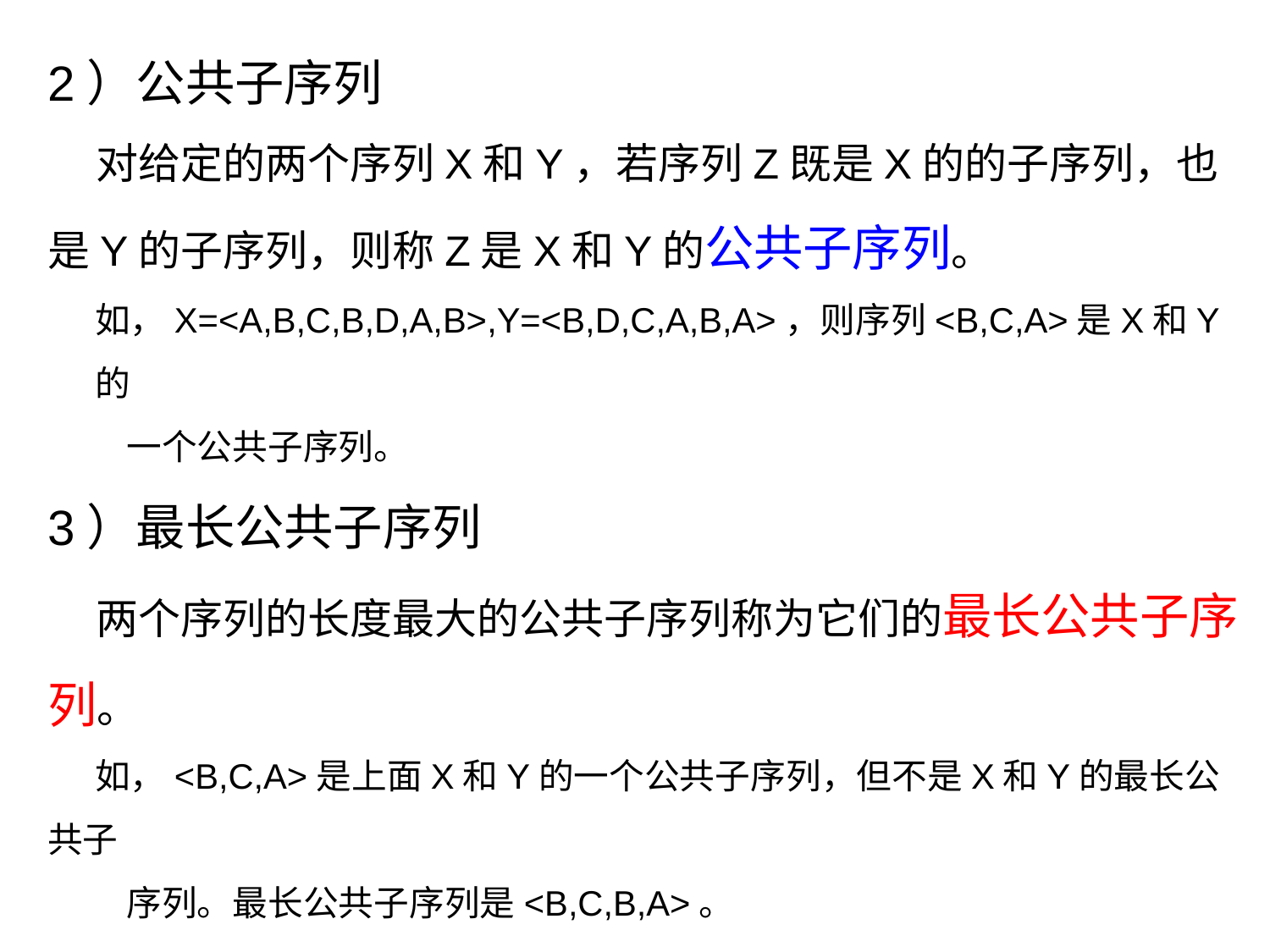

2）公共子序列
    对给定的两个序列X和Y，若序列Z既是X的的子序列，也是Y的子序列，则称Z是X和Y的公共子序列。
     如，X=<A,B,C,B,D,A,B>,Y=<B,D,C,A,B,A>，则序列<B,C,A>是X和Y的
         一个公共子序列。
3）最长公共子序列
    两个序列的长度最大的公共子序列称为它们的最长公共子序列。
     如，<B,C,A>是上面X和Y的一个公共子序列，但不是X和Y的最长公共子
         序列。最长公共子序列是<B,C,B,A>。
怎么求最长公共子序列？